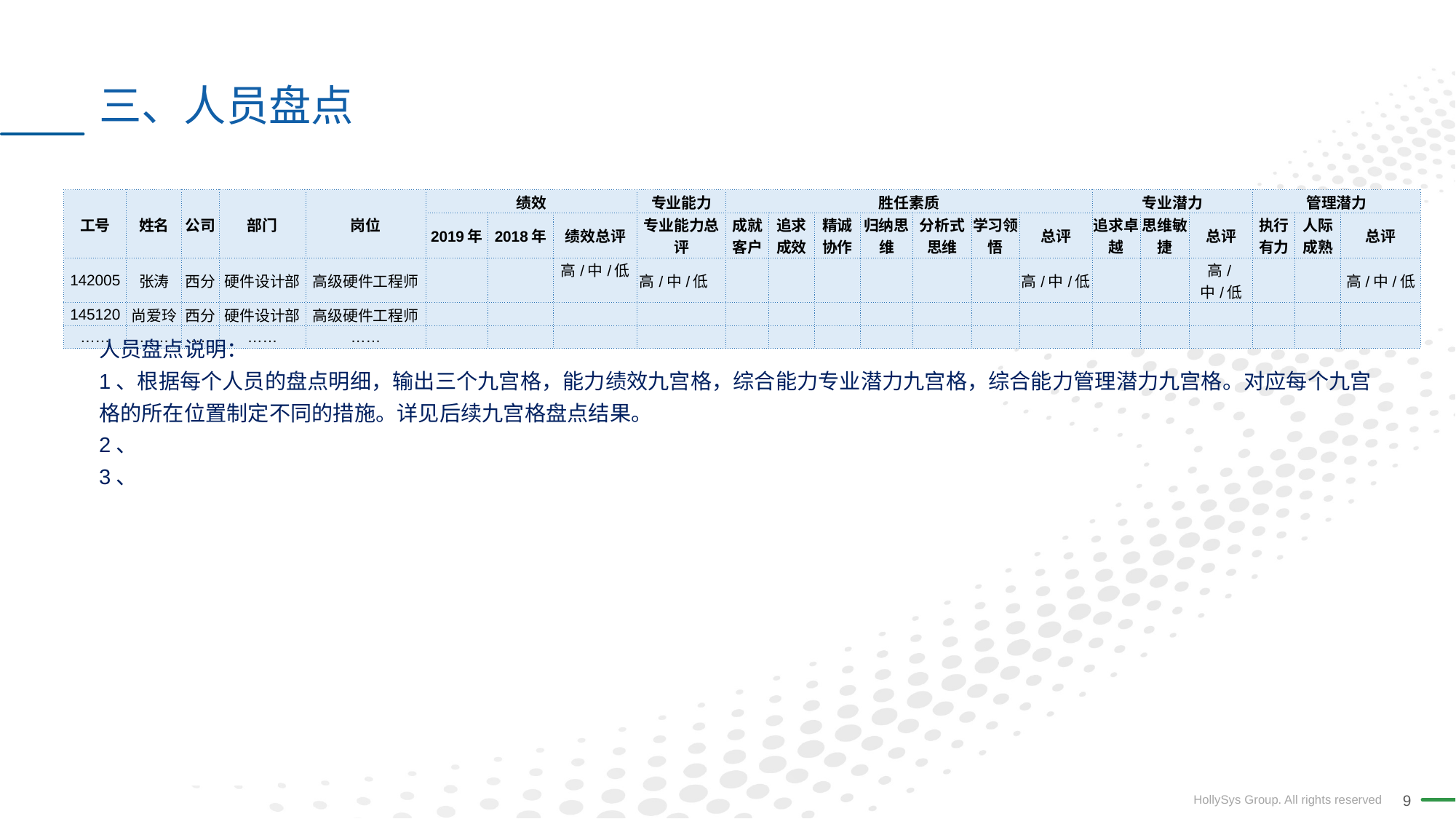

# 三、人员盘点
| 工号 | 姓名 | 公司 | 部门 | 岗位 | 绩效 |  |  | 专业能力 | 胜任素质 |  |  |  |  |  |  | 专业潜力 |  |  | 管理潜力 |  |  |
| --- | --- | --- | --- | --- | --- | --- | --- | --- | --- | --- | --- | --- | --- | --- | --- | --- | --- | --- | --- | --- | --- |
|  |  |  |  |  | 2019年 | 2018年 | 绩效总评 | 专业能力总评 | 成就客户 | 追求成效 | 精诚协作 | 归纳思维 | 分析式思维 | 学习领悟 | 总评 | 追求卓越 | 思维敏捷 | 总评 | 执行有力 | 人际成熟 | 总评 |
| 142005 | 张涛 | 西分 | 硬件设计部 | 高级硬件工程师 |  |  | 高/中/低 | 高/中/低 |  |  |  |  |  |  | 高/中/低 |  |  | 高/中/低 |  |  | 高/中/低 |
| 145120 | 尚爱玲 | 西分 | 硬件设计部 | 高级硬件工程师 |  |  |  |  |  |  |  |  |  |  |  |  |  |  |  |  |  |
| …… | …… | …… | …… | …… |  |  |  |  |  |  |  |  |  |  |  |  |  |  |  |  |  |
人员盘点说明：
1、根据每个人员的盘点明细，输出三个九宫格，能力绩效九宫格，综合能力专业潜力九宫格，综合能力管理潜力九宫格。对应每个九宫格的所在位置制定不同的措施。详见后续九宫格盘点结果。
2、
3、